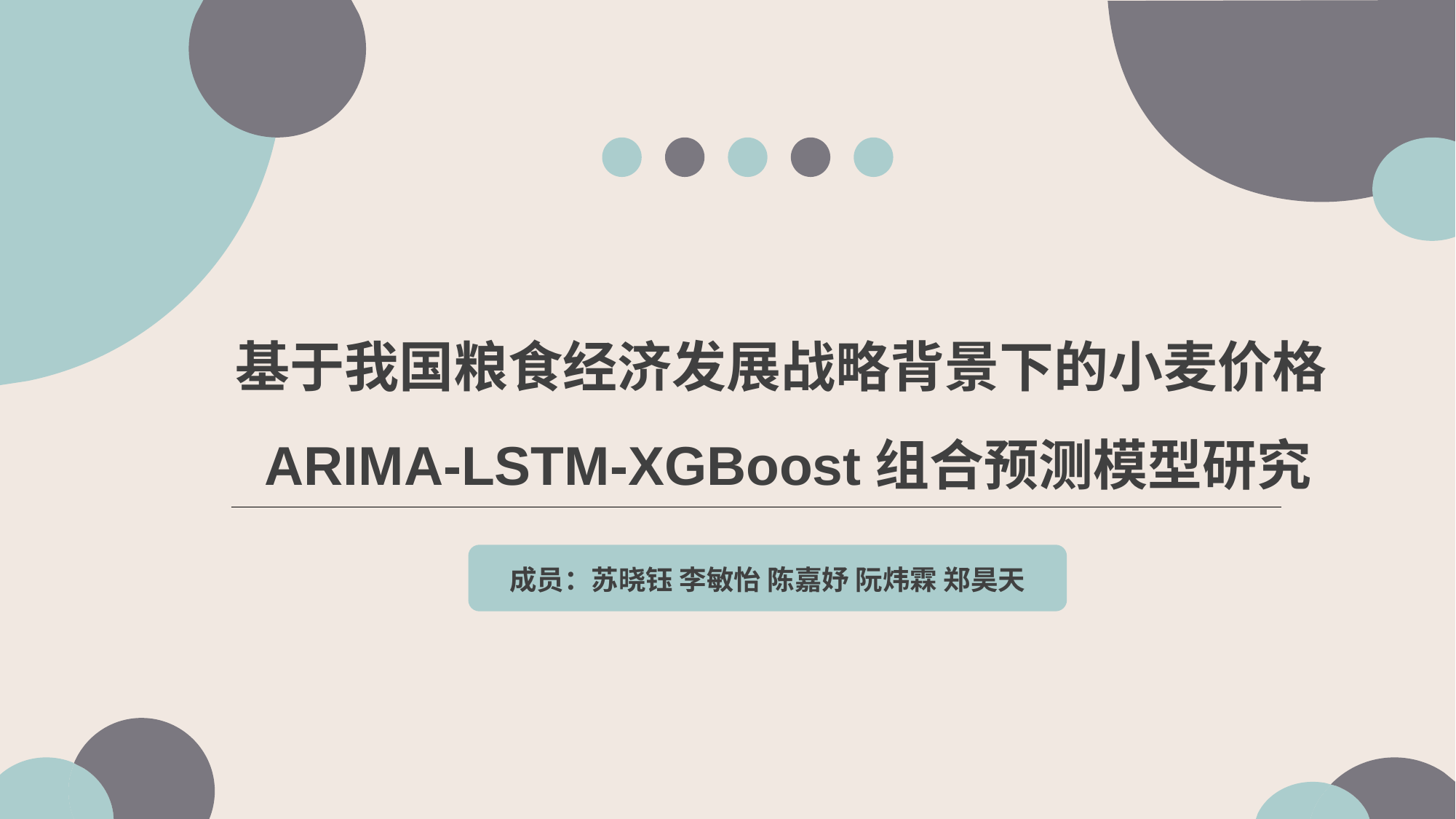

基于我国粮食经济发展战略背景下的小麦价格ARIMA-LSTM-XGBoost组合预测模型研究

成员：苏晓钰 李敏怡 陈嘉妤 阮炜霖 郑昊天